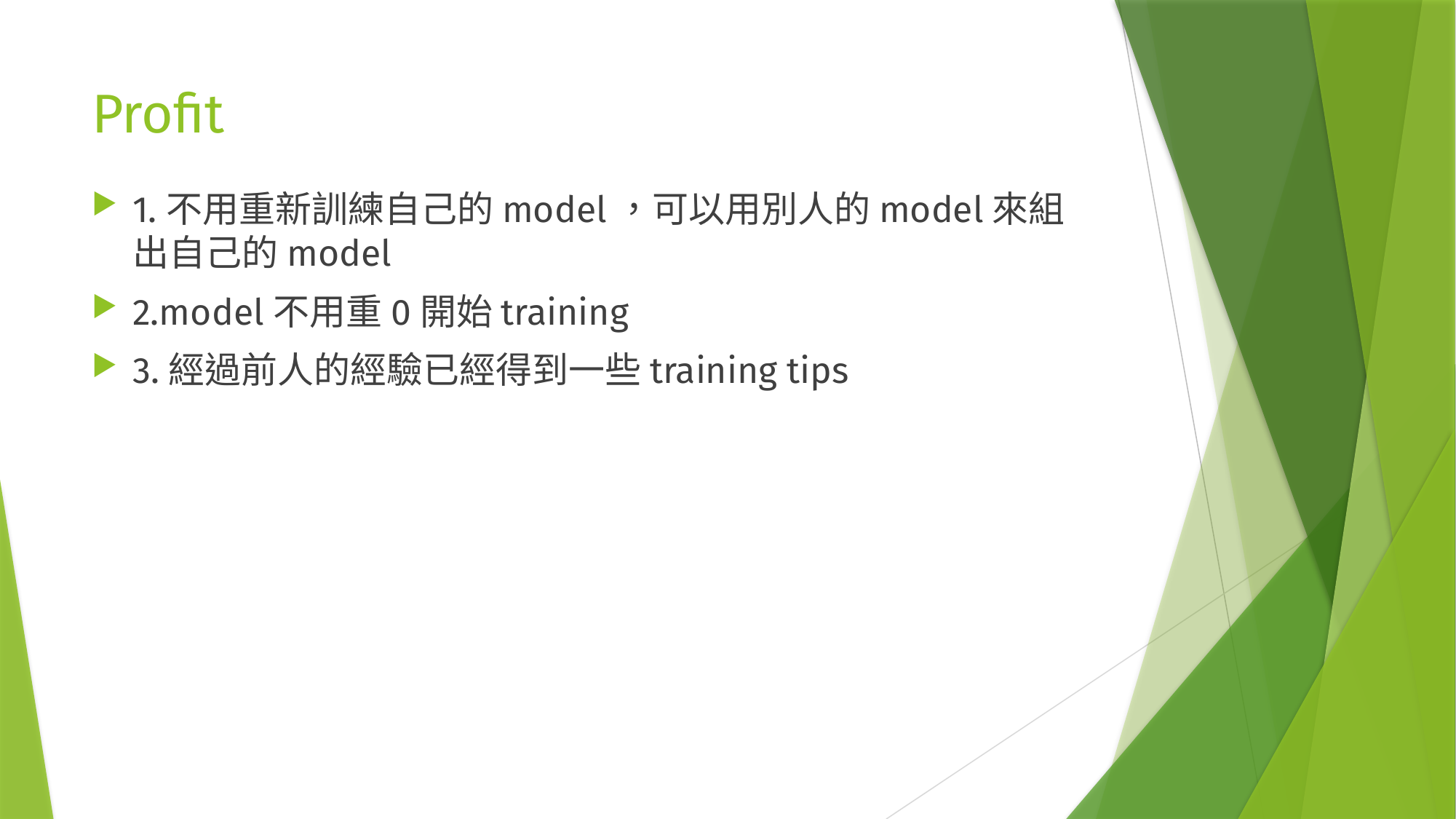

# Profit
1.不用重新訓練自己的model，可以用別人的model來組出自己的model
2.model不用重0開始training
3.經過前人的經驗已經得到一些training tips